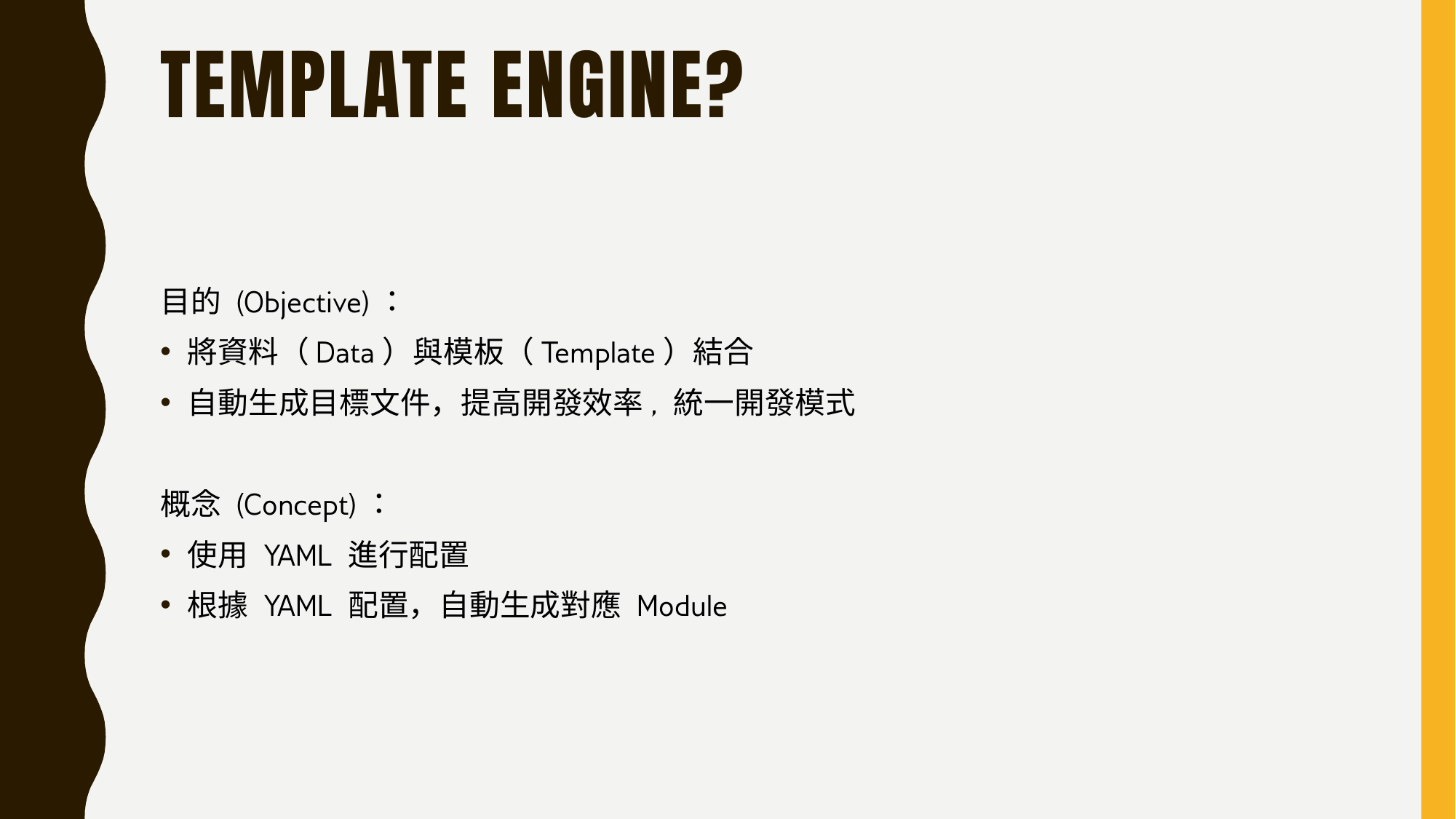

# template engine?
目的 (Objective)：
將資料（Data）與模板（Template）結合
自動生成目標文件，提高開發效率, 統一開發模式

概念 (Concept)：
使用 YAML 進行配置
根據 YAML 配置，自動生成對應 Module